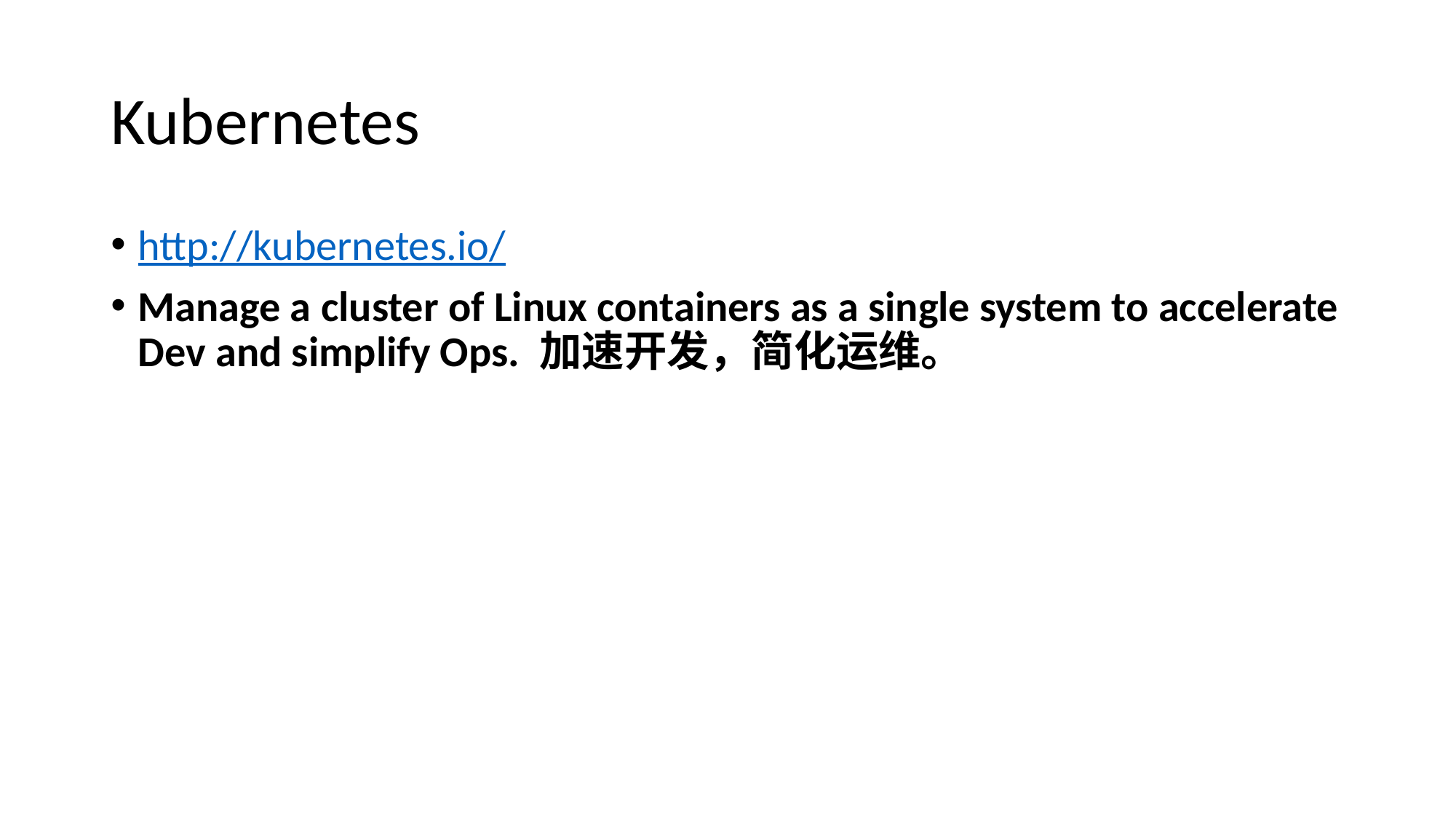

# Kubernetes
http://kubernetes.io/
Manage a cluster of Linux containers as a single system to accelerate Dev and simplify Ops. 加速开发，简化运维。